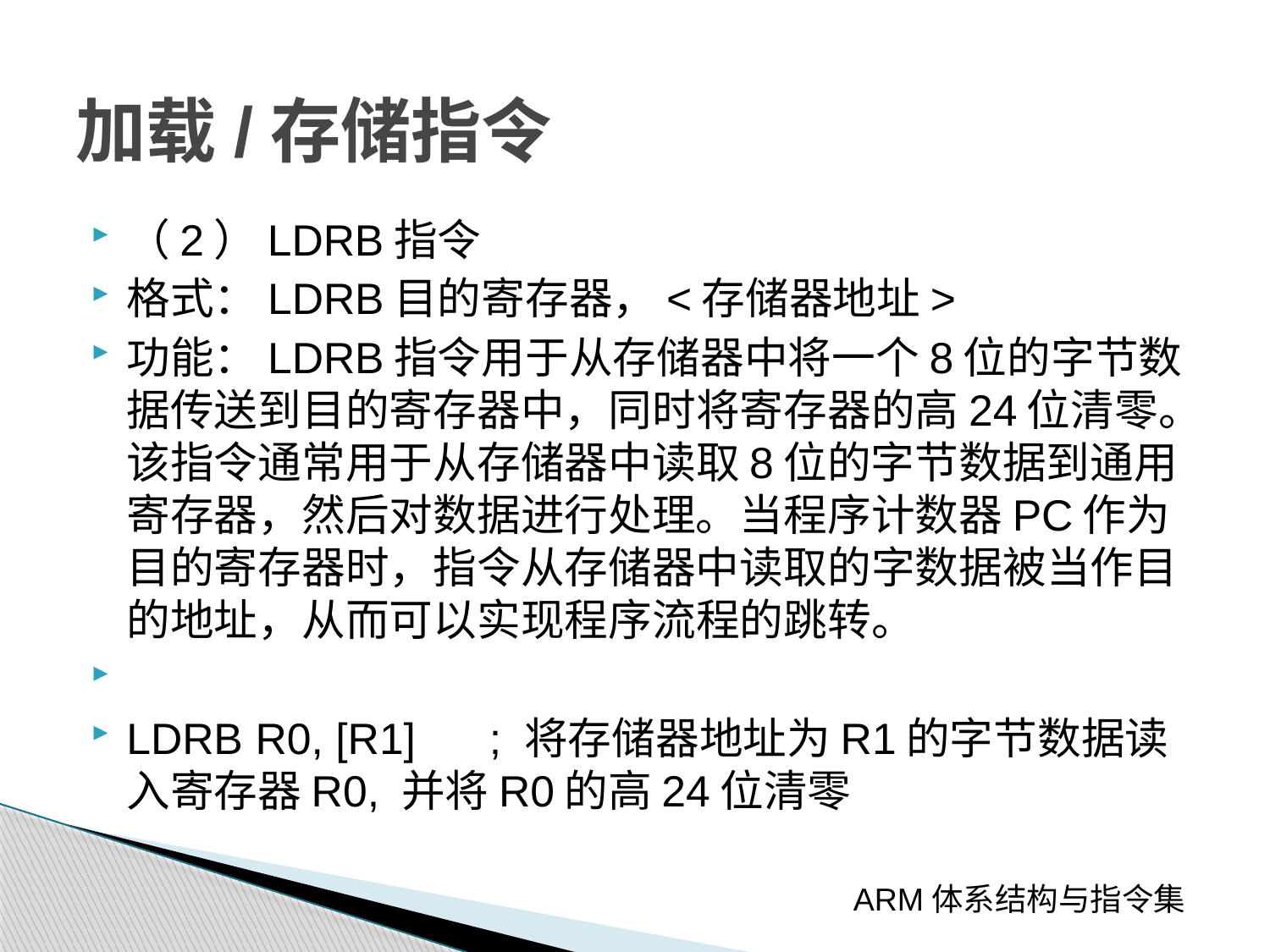

# 加载/存储指令
（2）LDRB指令
格式：LDRB目的寄存器，<存储器地址>
功能：LDRB指令用于从存储器中将一个8位的字节数据传送到目的寄存器中，同时将寄存器的高24位清零。该指令通常用于从存储器中读取8位的字节数据到通用寄存器，然后对数据进行处理。当程序计数器PC作为目的寄存器时，指令从存储器中读取的字数据被当作目的地址，从而可以实现程序流程的跳转。

LDRB R0, [R1]      ; 将存储器地址为R1的字节数据读入寄存器R0, 并将R0的高24位清零

            ARM体系结构与指令集